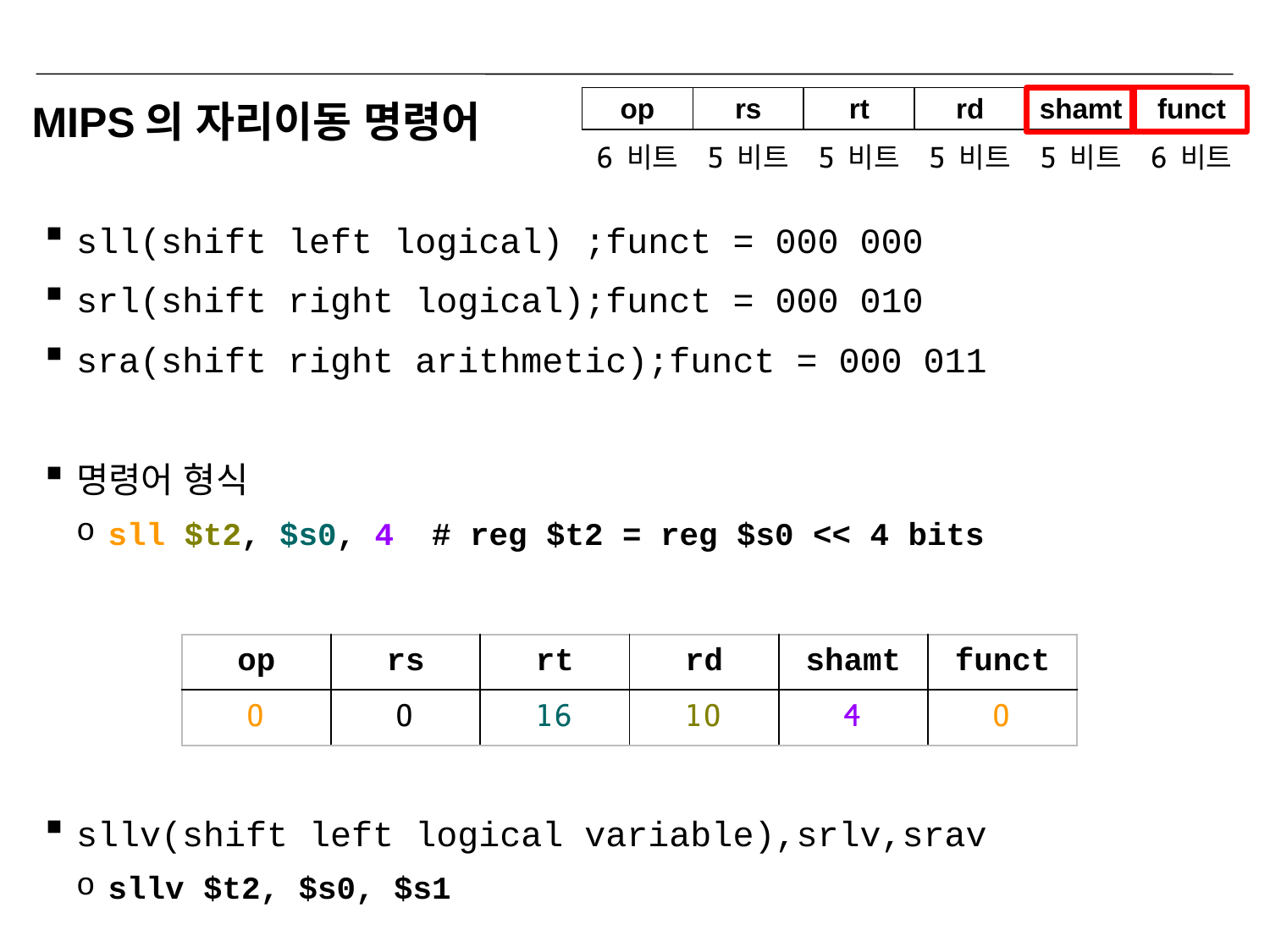

| op | rs | rt | rd | shamt | funct |
| --- | --- | --- | --- | --- | --- |
| 6 비트 | 5 비트 | 5 비트 | 5 비트 | 5 비트 | 6 비트 |

# MIPS의 자리이동 명령어
sll(shift left logical) ;funct = 000 000
srl(shift right logical);funct = 000 010
sra(shift right arithmetic);funct = 000 011

명령어 형식
sll $t2, $s0, 4  # reg $t2 = reg $s0 << 4 bits

sllv(shift left logical variable),srlv,srav
sllv $t2, $s0, $s1
| op | rs | rt | rd | shamt | funct |
| --- | --- | --- | --- | --- | --- |
| 0 | 0 | 16 | 10 | 4 | 0 |